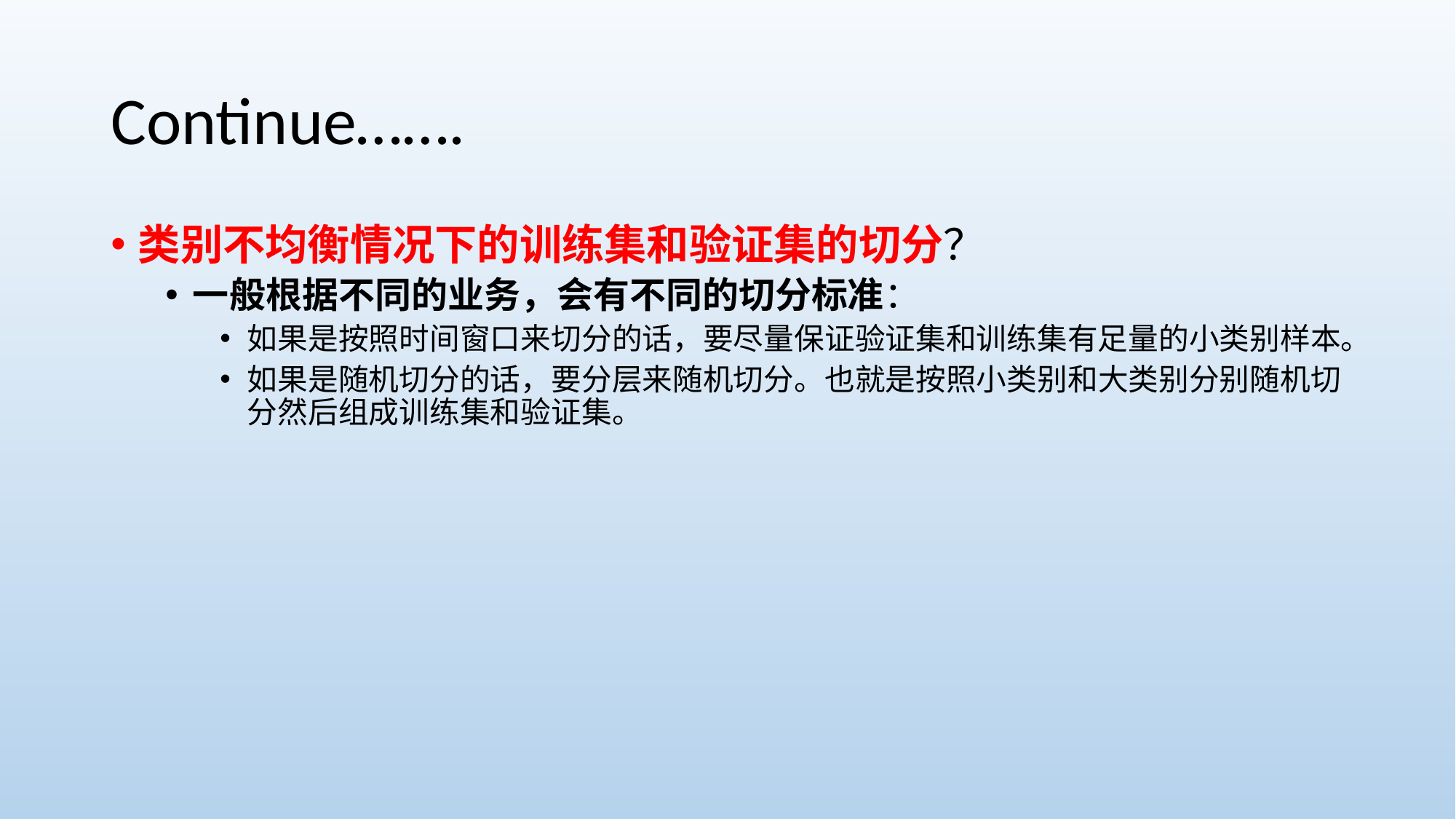

# Continue…….
类别不均衡情况下的训练集和验证集的切分？
一般根据不同的业务，会有不同的切分标准：
如果是按照时间窗口来切分的话，要尽量保证验证集和训练集有足量的小类别样本。
如果是随机切分的话，要分层来随机切分。也就是按照小类别和大类别分别随机切分然后组成训练集和验证集。